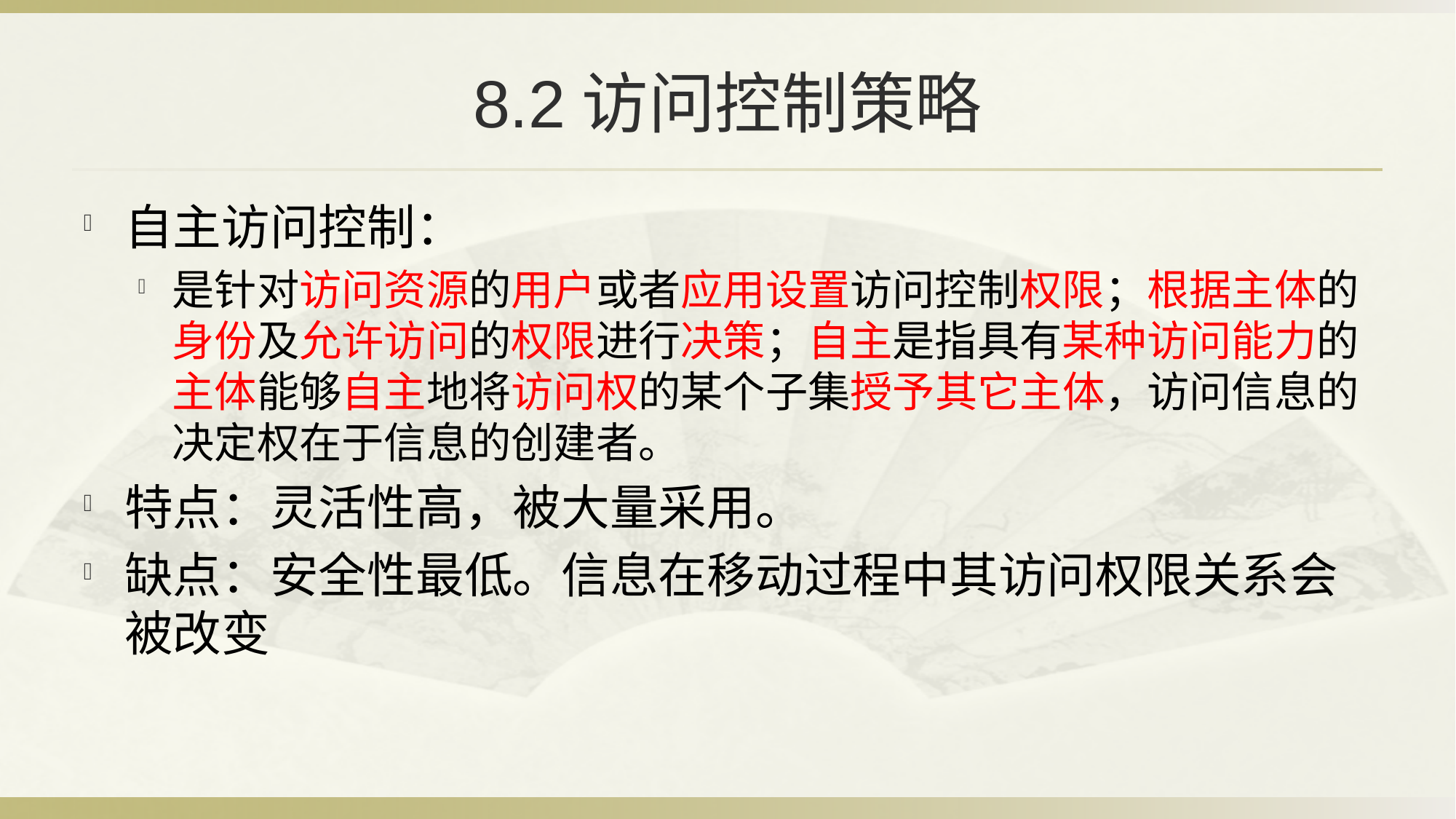

# 8.2访问控制策略
自主访问控制：
是针对访问资源的用户或者应用设置访问控制权限；根据主体的身份及允许访问的权限进行决策；自主是指具有某种访问能力的主体能够自主地将访问权的某个子集授予其它主体，访问信息的决定权在于信息的创建者。
特点：灵活性高，被大量采用。
缺点：安全性最低。信息在移动过程中其访问权限关系会被改变